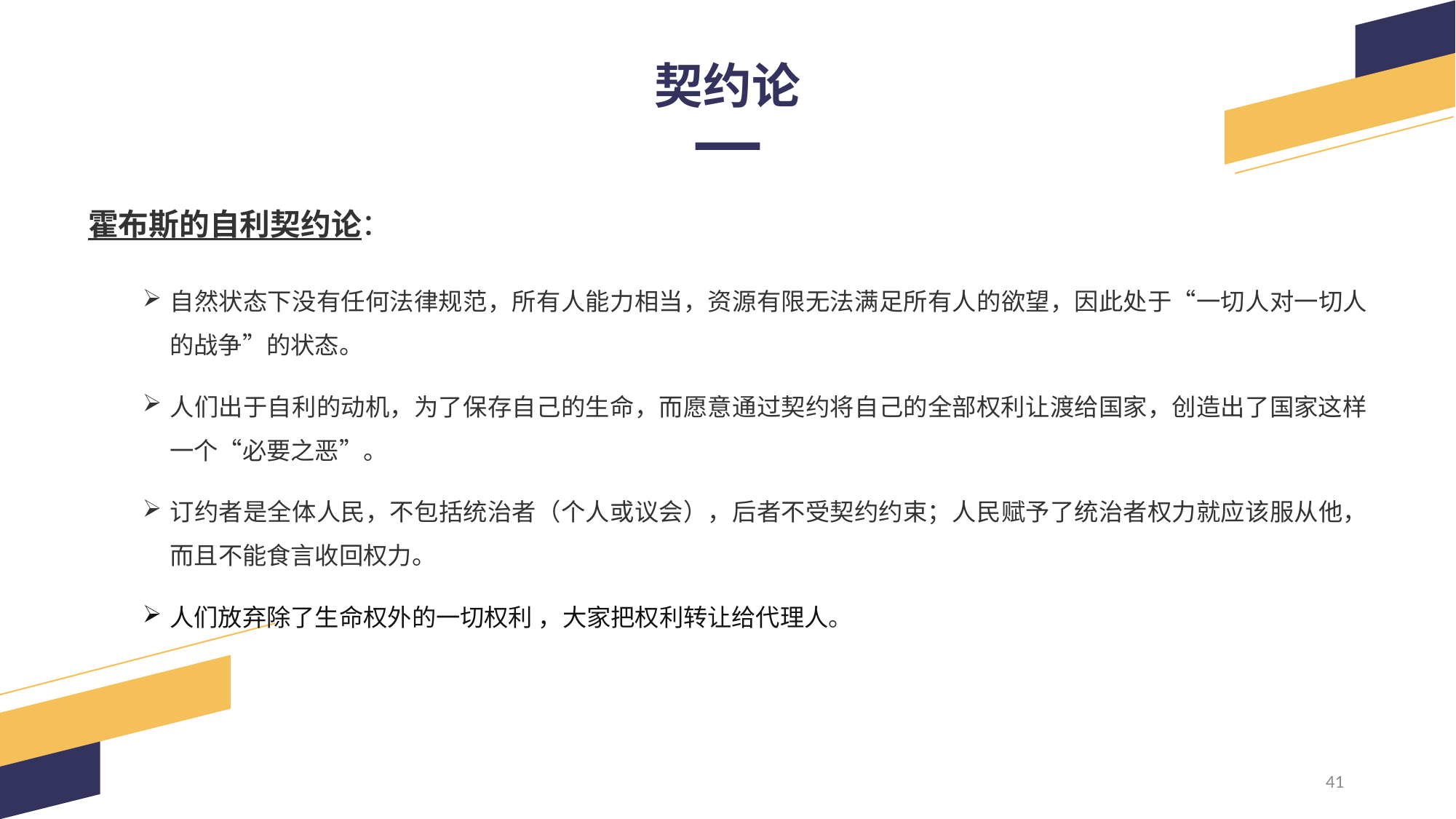

契约论

霍布斯的自利契约论：
自然状态下没有任何法律规范，所有人能力相当，资源有限无法满足所有人的欲望，因此处于“一切人对一切人的战争”的状态。
人们出于自利的动机，为了保存自己的生命，而愿意通过契约将自己的全部权利让渡给国家，创造出了国家这样一个“必要之恶”。
订约者是全体人民，不包括统治者（个人或议会），后者不受契约约束；人民赋予了统治者权力就应该服从他，而且不能食言收回权力。
人们放弃除了生命权外的一切权利 ，大家把权利转让给代理人。

41